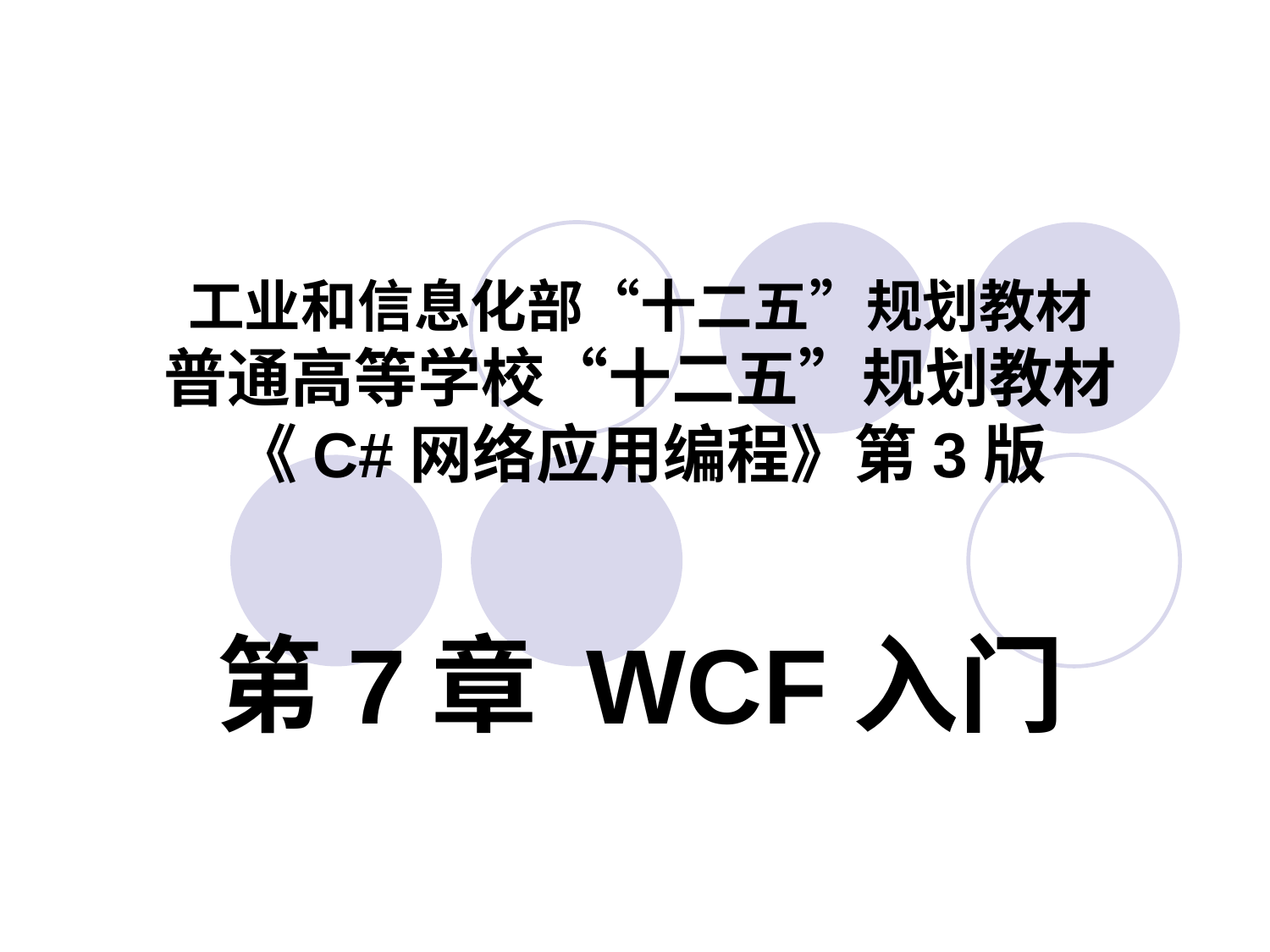

# 工业和信息化部“十二五”规划教材 普通高等学校“十二五”规划教材 《C#网络应用编程》第3版 第7章 WCF入门